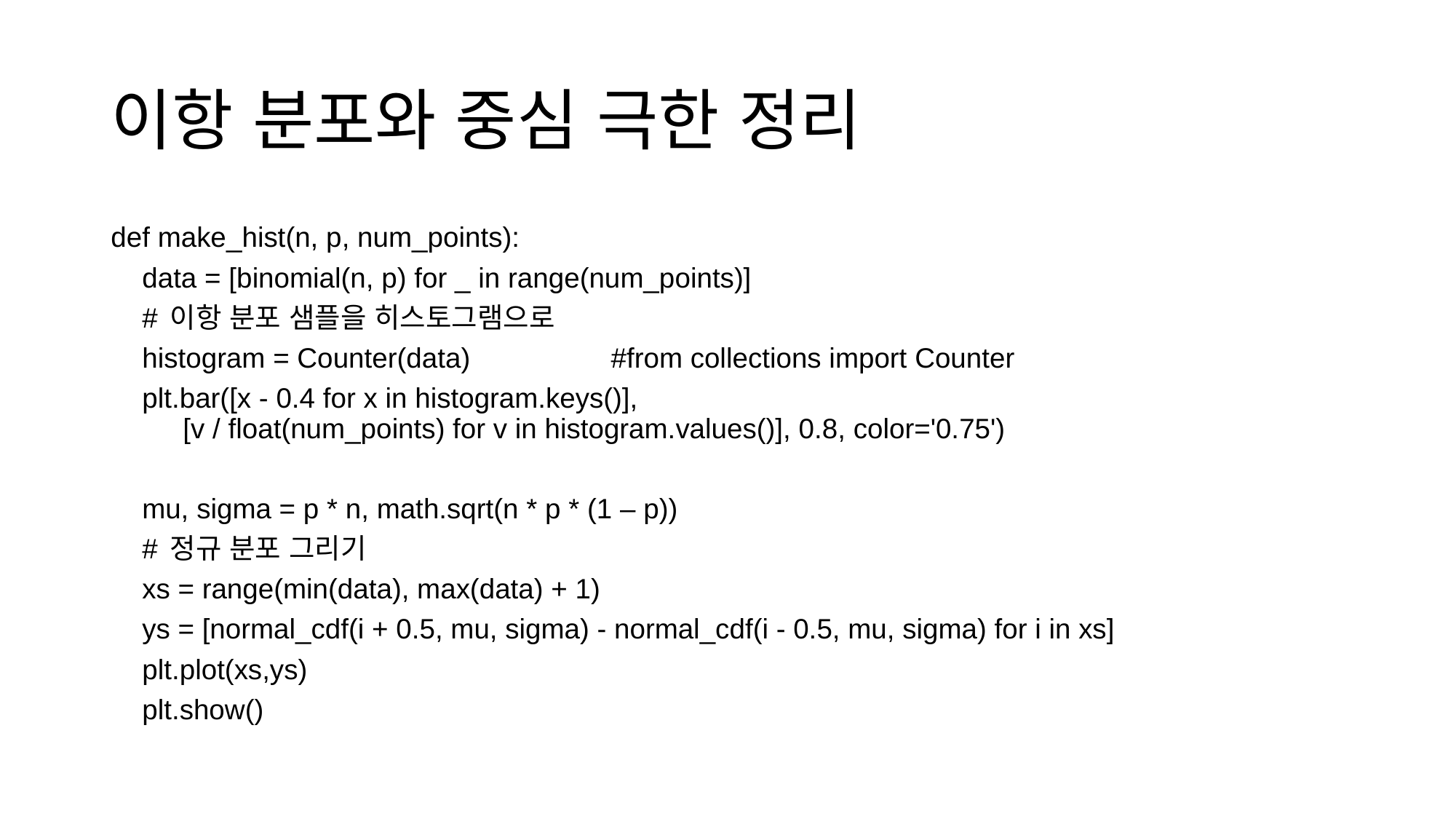

# 이항 분포와 중심 극한 정리
def make_hist(n, p, num_points):
    data = [binomial(n, p) for _ in range(num_points)]
    # 이항 분포 샘플을 히스토그램으로
    histogram = Counter(data)                  #from collections import Counter
    plt.bar([x - 0.4 for x in histogram.keys()],
	[v / float(num_points) for v in histogram.values()], 0.8, color='0.75')

    mu, sigma = p * n, math.sqrt(n * p * (1 – p))
    # 정규 분포 그리기
    xs = range(min(data), max(data) + 1)
    ys = [normal_cdf(i + 0.5, mu, sigma) - normal_cdf(i - 0.5, mu, sigma) for i in xs]
    plt.plot(xs,ys)
    plt.show()